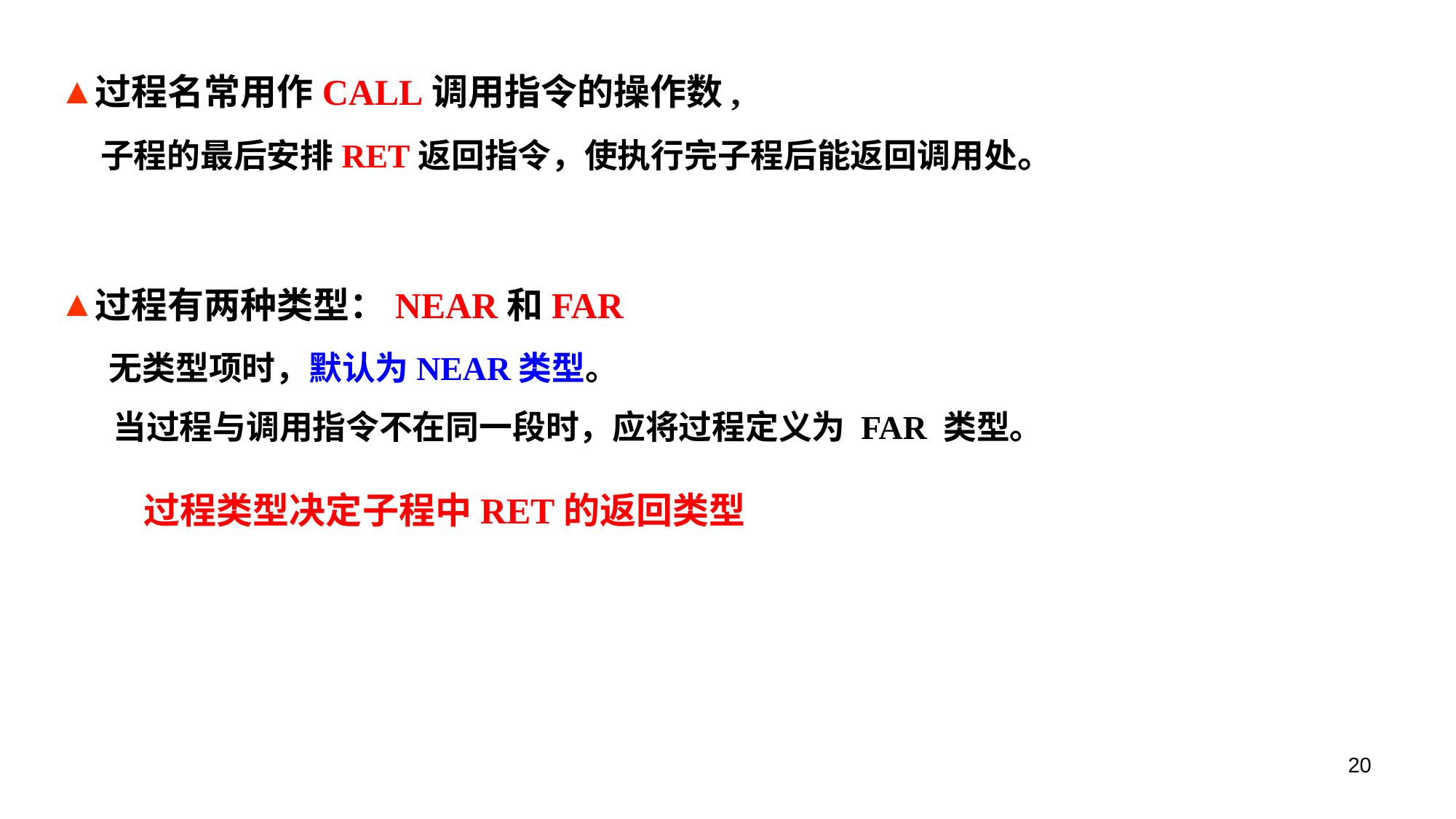

过程名常用作CALL调用指令的操作数,
    子程的最后安排RET返回指令，使执行完子程后能返回调用处。

过程有两种类型：NEAR和FAR
     无类型项时，默认为NEAR类型。
      当过程与调用指令不在同一段时，应将过程定义为 FAR 类型。
过程类型决定子程中RET的返回类型
20